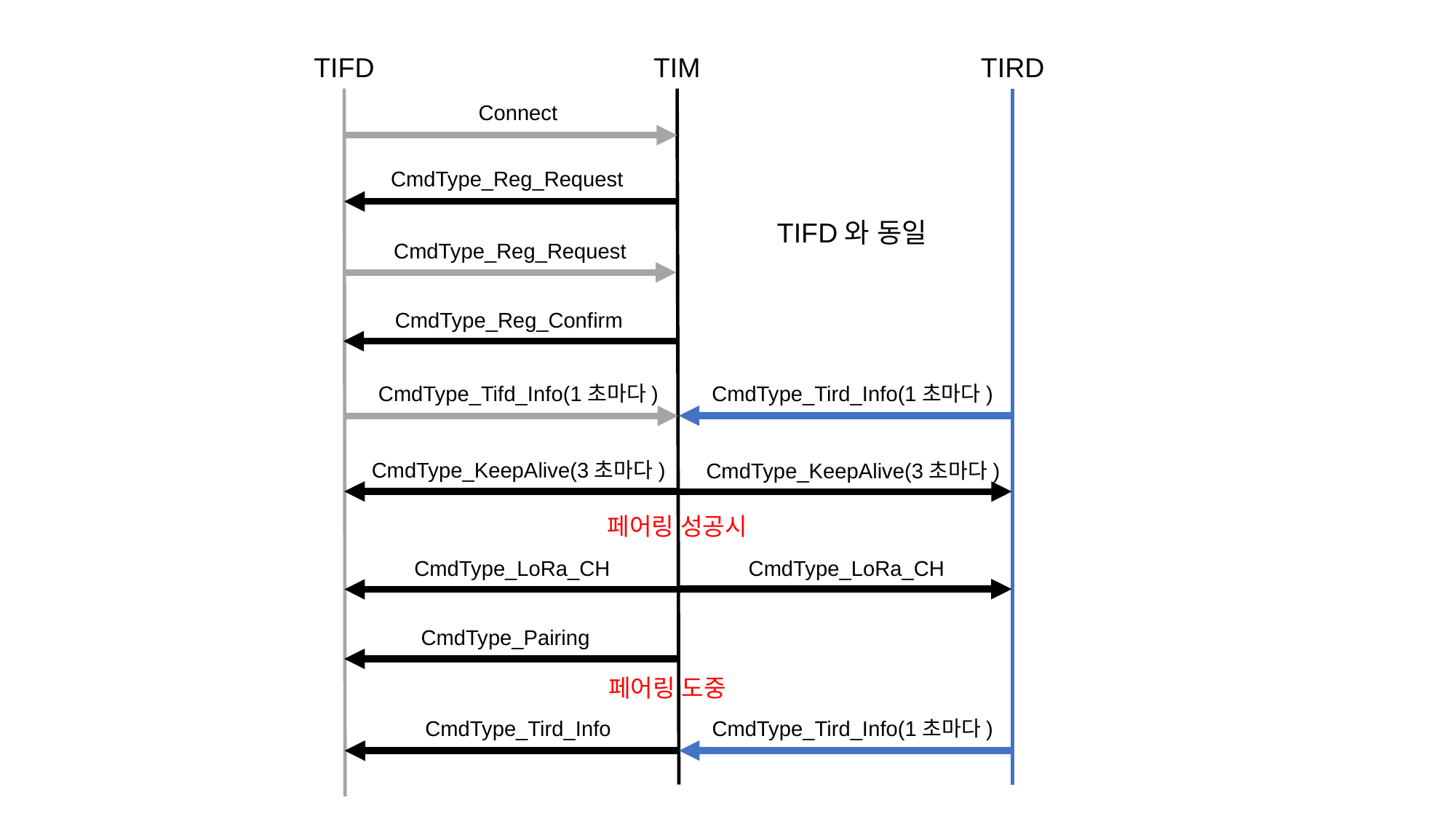

TIFD
TIM
TIRD
Connect
CmdType_Reg_Request
TIFD와 동일
CmdType_Reg_Request
CmdType_Reg_Confirm
CmdType_Tird_Info(1초마다)
CmdType_Tifd_Info(1초마다)
CmdType_KeepAlive(3초마다)
CmdType_KeepAlive(3초마다)
페어링 성공시
CmdType_LoRa_CH
CmdType_LoRa_CH
CmdType_Pairing
페어링 도중
CmdType_Tird_Info
CmdType_Tird_Info(1초마다)